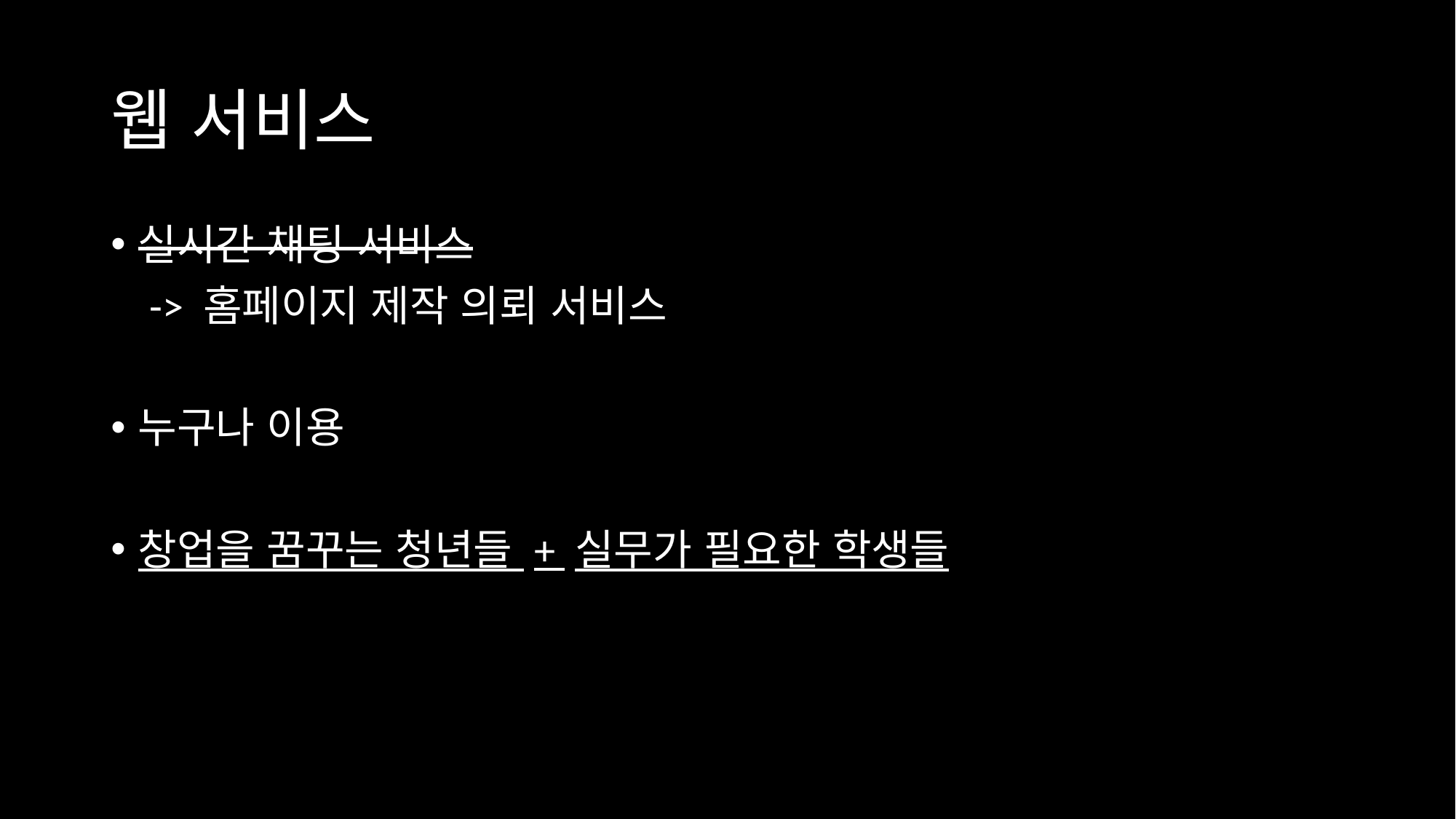

# 웹 서비스
실시간 채팅 서비스
    -> 홈페이지 제작 의뢰 서비스

누구나 이용

창업을 꿈꾸는 청년들 + 실무가 필요한 학생들